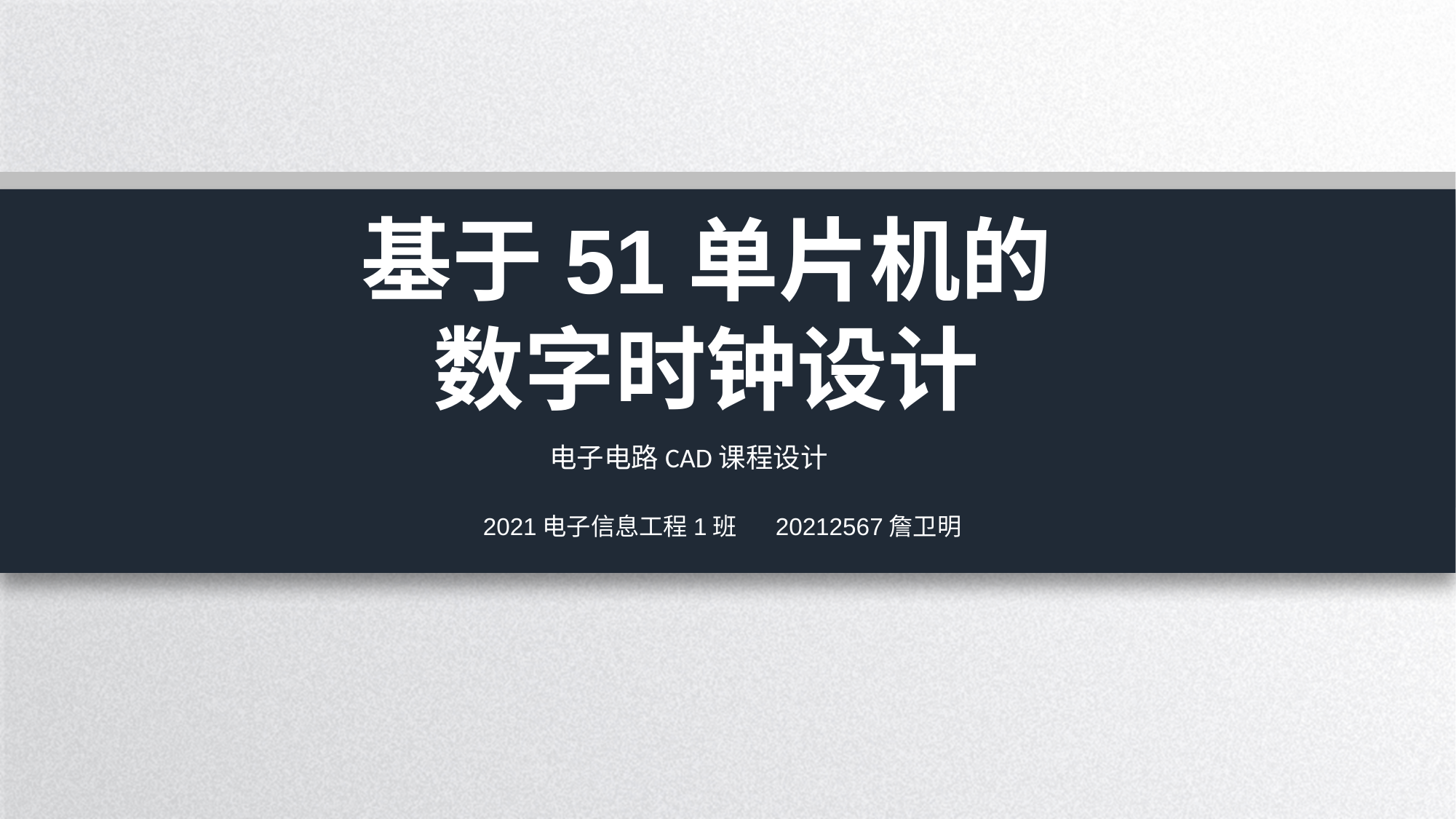

基于51单片机的
数字时钟设计
电子电路CAD课程设计

2021电子信息工程1班      20212567詹卫明
延时符